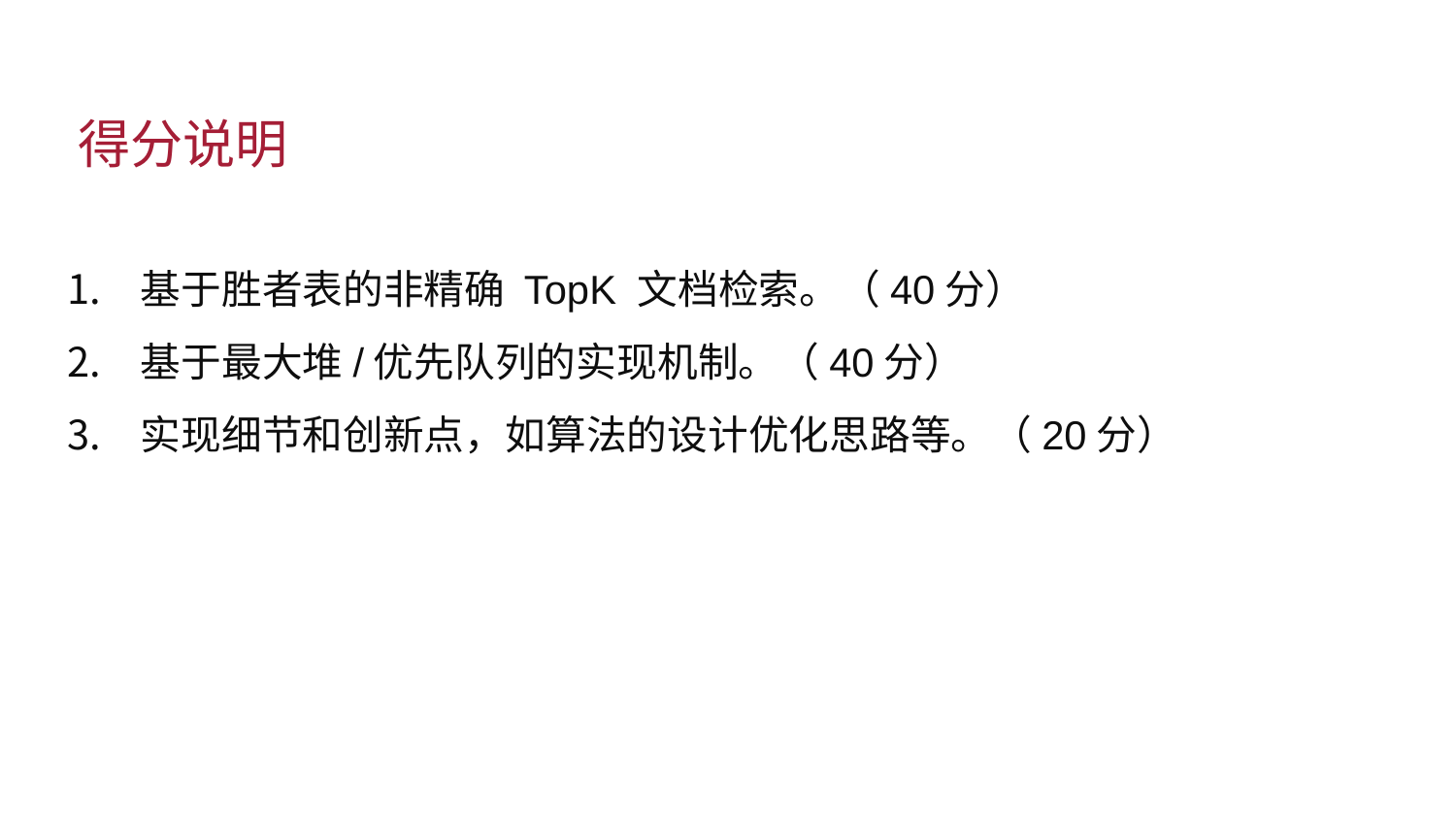

得分说明
基于胜者表的非精确 TopK 文档检索。（40分）
基于最大堆/优先队列的实现机制。（40分）
实现细节和创新点，如算法的设计优化思路等。（20分）